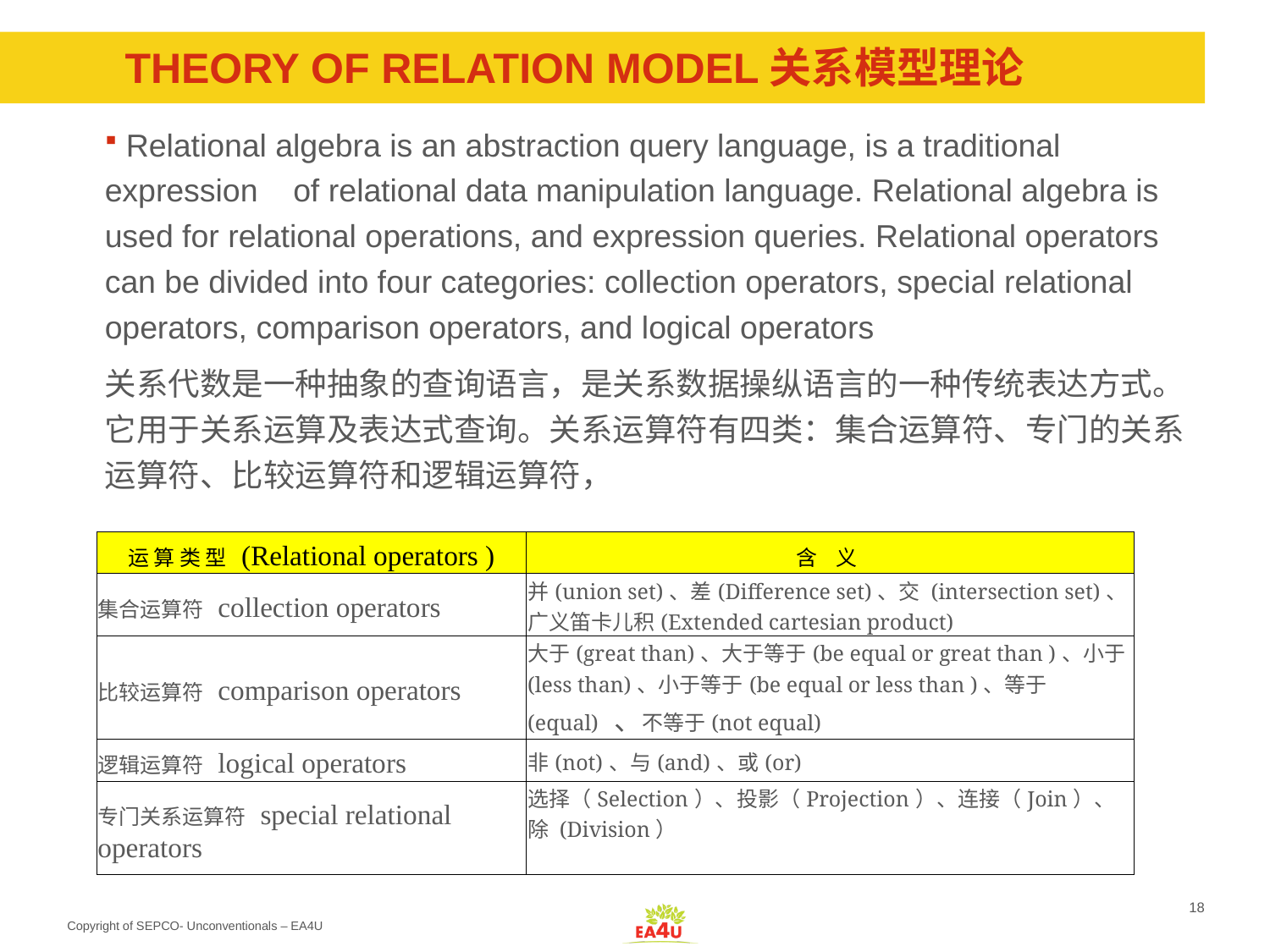

# Theory of relation model关系模型理论
 Relational algebra is an abstraction query language, is a traditional expression    of relational data manipulation language. Relational algebra is used for relational operations, and expression queries. Relational operators can be divided into four categories: collection operators, special relational operators, comparison operators, and logical operators
关系代数是一种抽象的查询语言，是关系数据操纵语言的一种传统表达方式。它用于关系运算及表达式查询。关系运算符有四类：集合运算符、专门的关系运算符、比较运算符和逻辑运算符，
| 运 算 类 型 (Relational operators ) | 含 义 |
| --- | --- |
| 集合运算符 collection operators | 并(union set)、差(Difference set)、交 (intersection set)、广义笛卡儿积(Extended cartesian product) |
| 比较运算符 comparison operators | 大于(great than)、大于等于(be equal or great than )、小于(less than)、小于等于(be equal or less than )、等于(equal) 、不等于(not equal) |
| 逻辑运算符 logical operators | 非(not)、与(and)、或(or) |
| 专门关系运算符 special relational operators | 选择（Selection）、投影（Projection）、连接（Join）、除 (Division） |

18